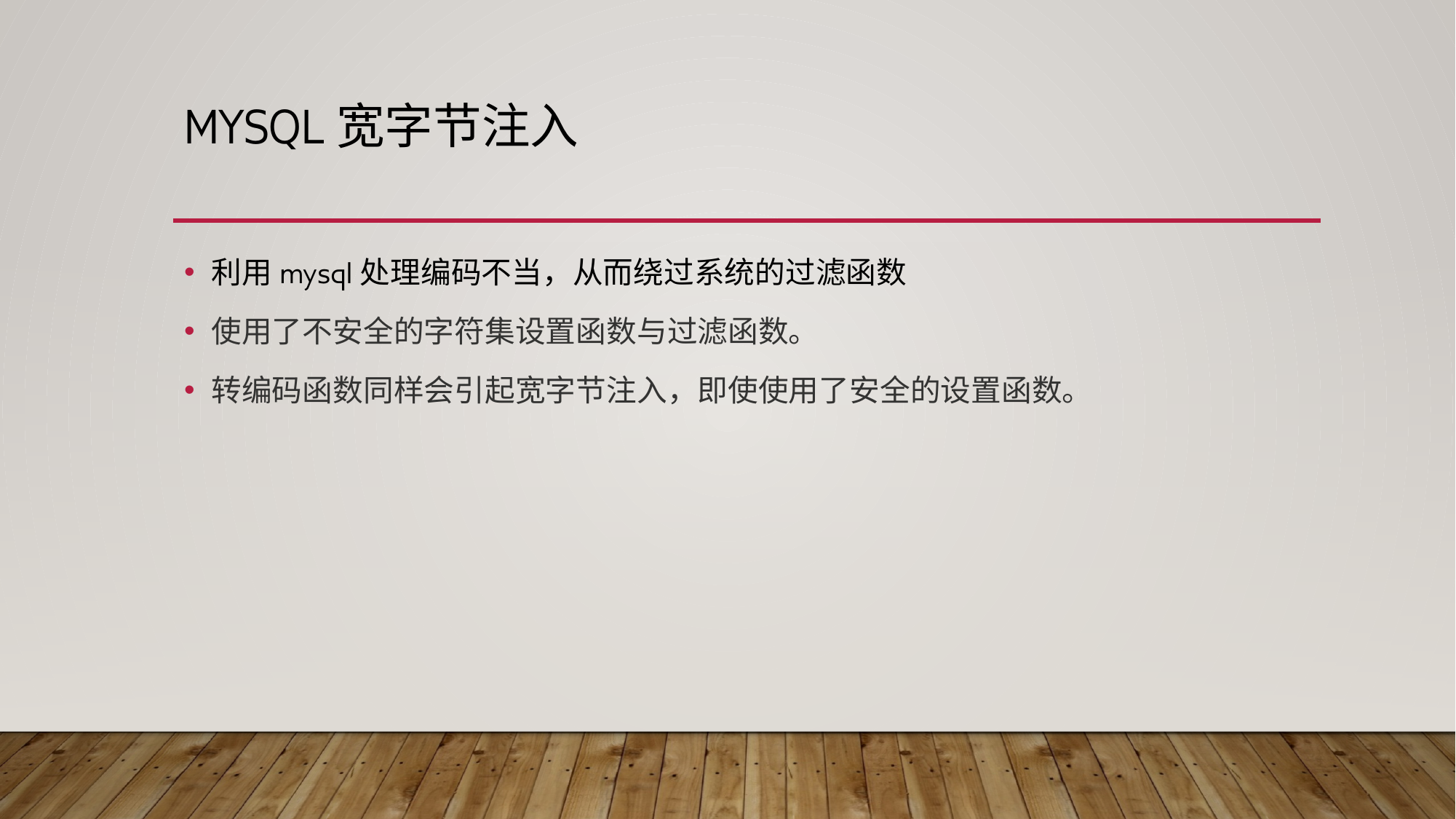

# Mysql宽字节注入
利用mysql处理编码不当，从而绕过系统的过滤函数
使用了不安全的字符集设置函数与过滤函数。
转编码函数同样会引起宽字节注入，即使使用了安全的设置函数。